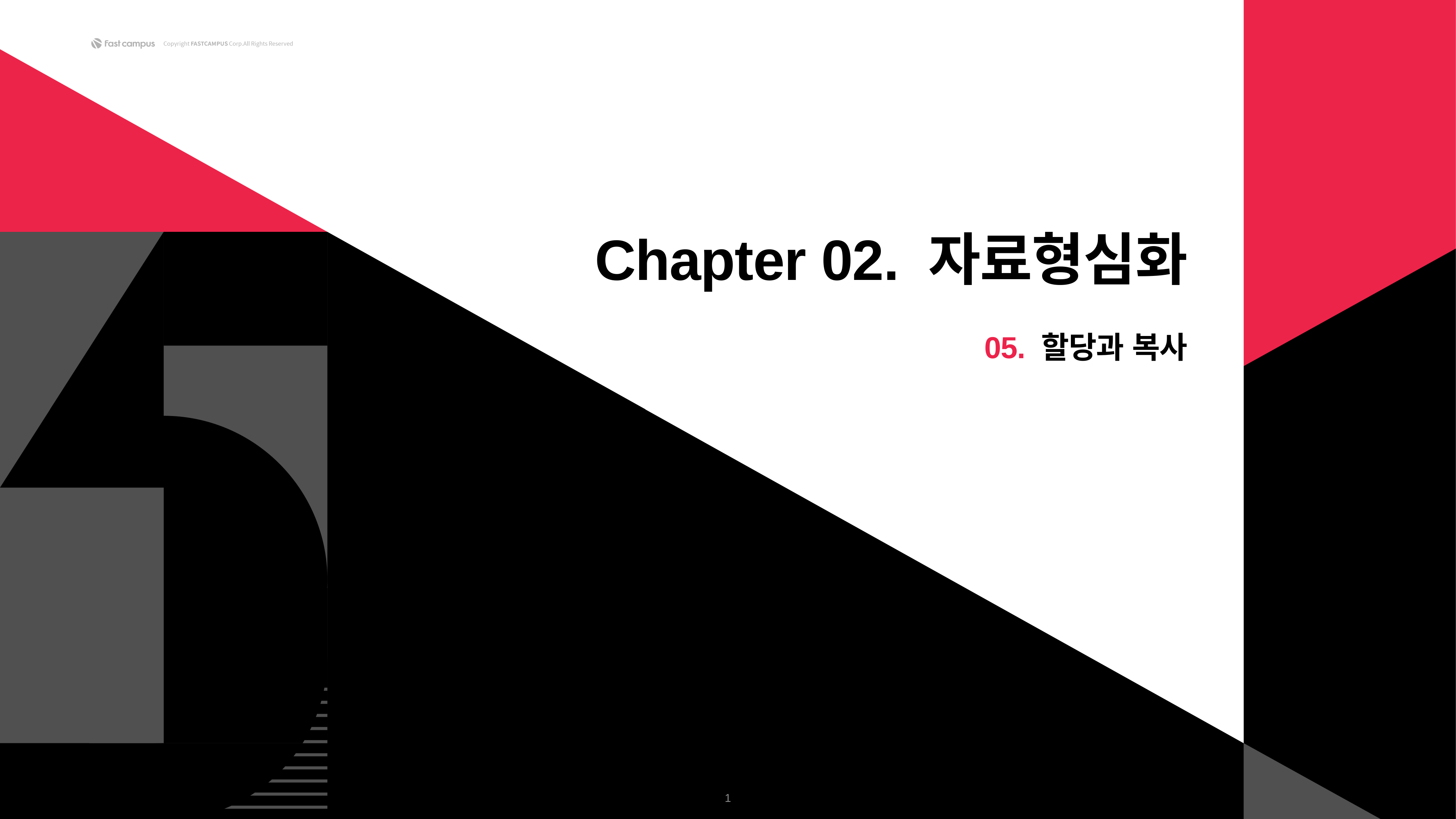

Chapter 02. 자료형심화

05. 할당과 복사
1